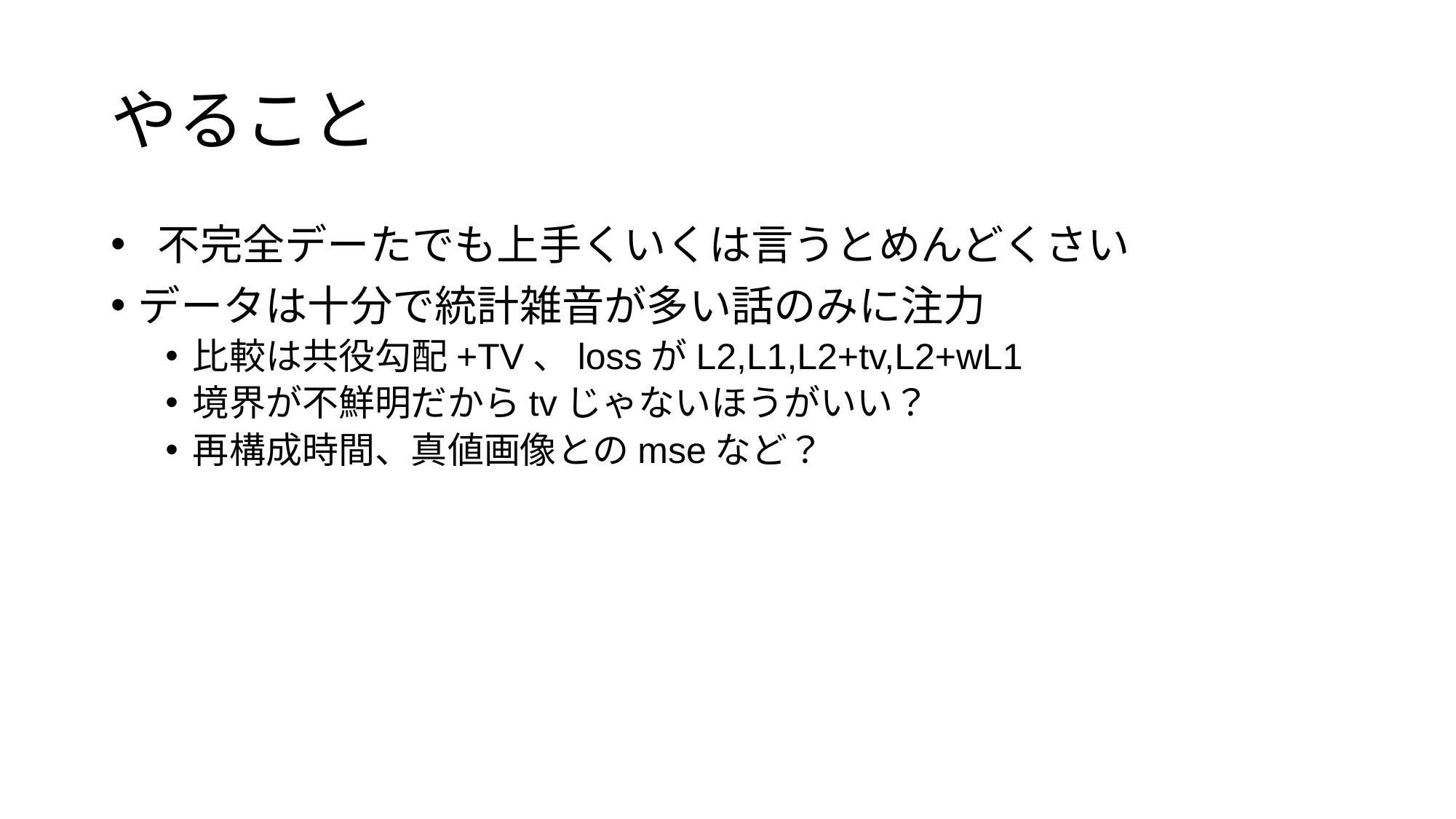

# やること
 不完全デーたでも上手くいくは言うとめんどくさい
データは十分で統計雑音が多い話のみに注力
比較は共役勾配+TV、lossがL2,L1,L2+tv,L2+wL1
境界が不鮮明だからtvじゃないほうがいい？
再構成時間、真値画像とのmseなど？